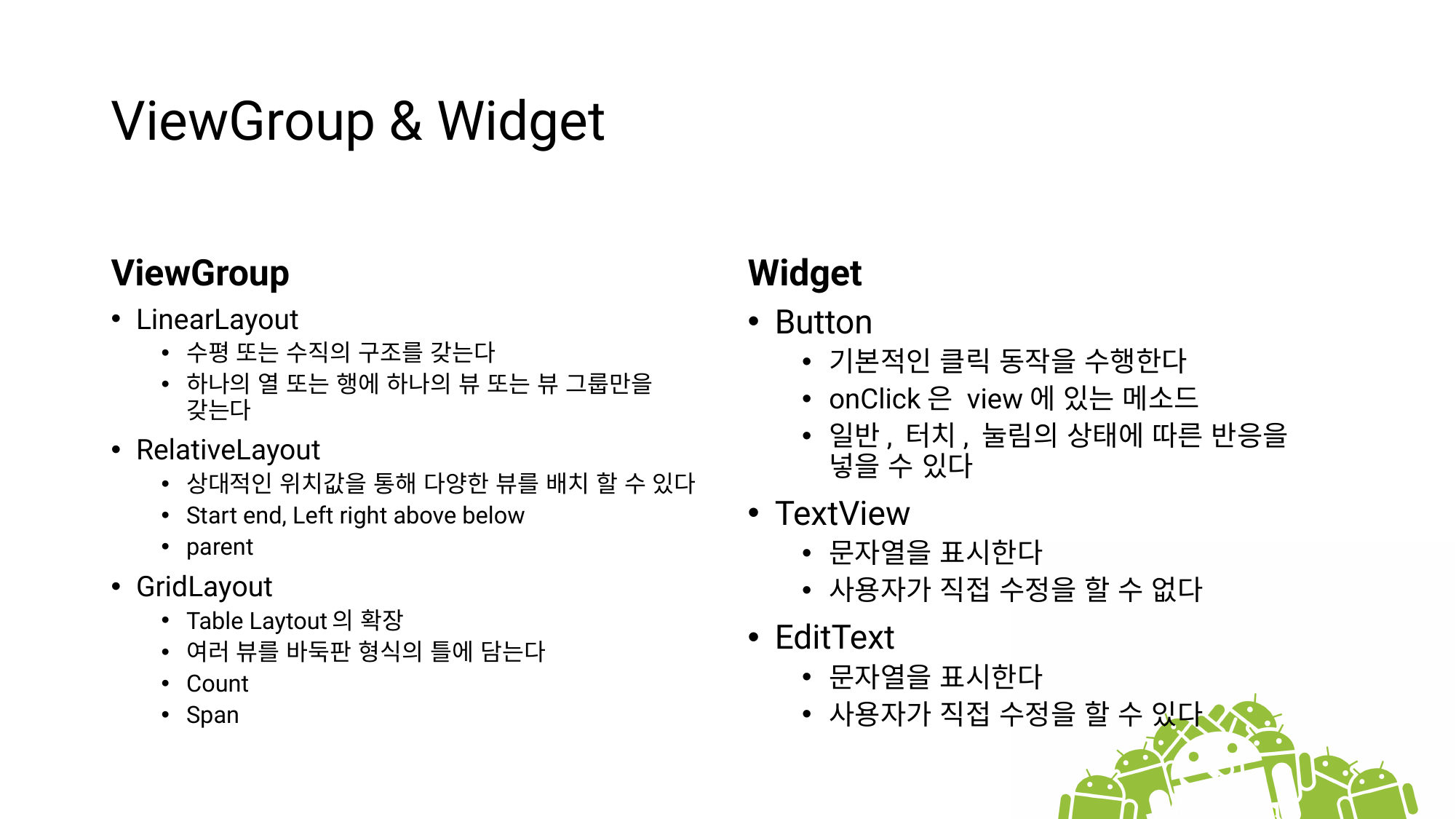

# ViewGroup & Widget
ViewGroup
Widget
LinearLayout
수평 또는 수직의 구조를 갖는다
하나의 열 또는 행에 하나의 뷰 또는 뷰 그룹만을 갖는다
RelativeLayout
상대적인 위치값을 통해 다양한 뷰를 배치 할 수 있다
Start end, Left right above below
parent
GridLayout
Table Laytout의 확장
여러 뷰를 바둑판 형식의 틀에 담는다
Count
Span
Button
기본적인 클릭 동작을 수행한다
onClick은 view에 있는 메소드
일반, 터치, 눌림의 상태에 따른 반응을 넣을 수 있다
TextView
문자열을 표시한다
사용자가 직접 수정을 할 수 없다
EditText
문자열을 표시한다
사용자가 직접 수정을 할 수 있다